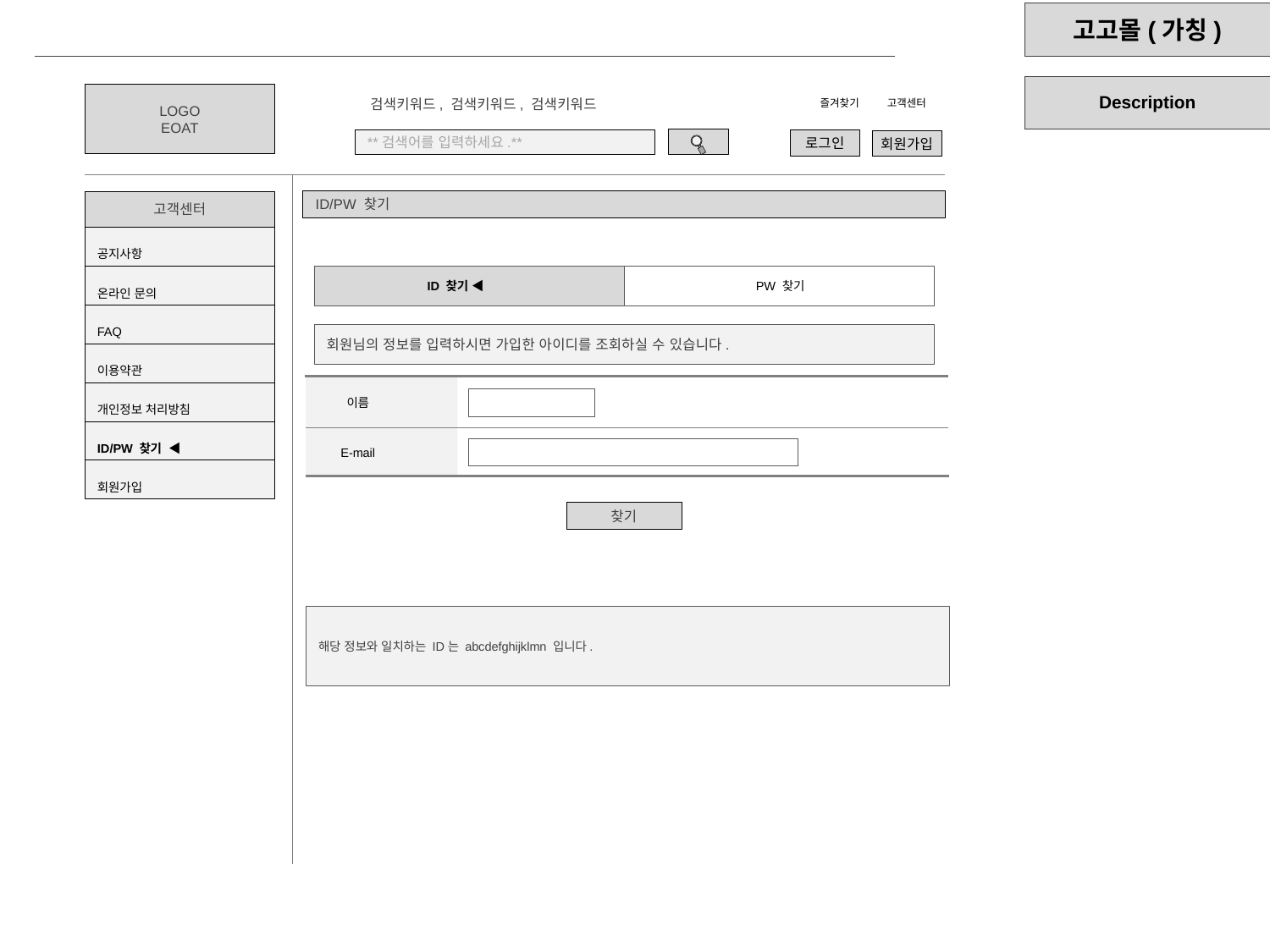

LOGO
EOAT
검색키워드, 검색키워드, 검색키워드
즐겨찾기
고객센터

로그인
**검색어를 입력하세요.**
회원가입
ID/PW 찾기
고객센터
공지사항
온라인 문의

ID 찾기 ◀
PW 찾기
FAQ
회원님의 정보를 입력하시면 가입한 아이디를 조회하실 수 있습니다.
이용약관

개인정보 처리방침
이름

ID/PW 찾기  ◀
E-mail

회원가입
찾기
해당 정보와 일치하는 ID는 abcdefghijklmn 입니다.